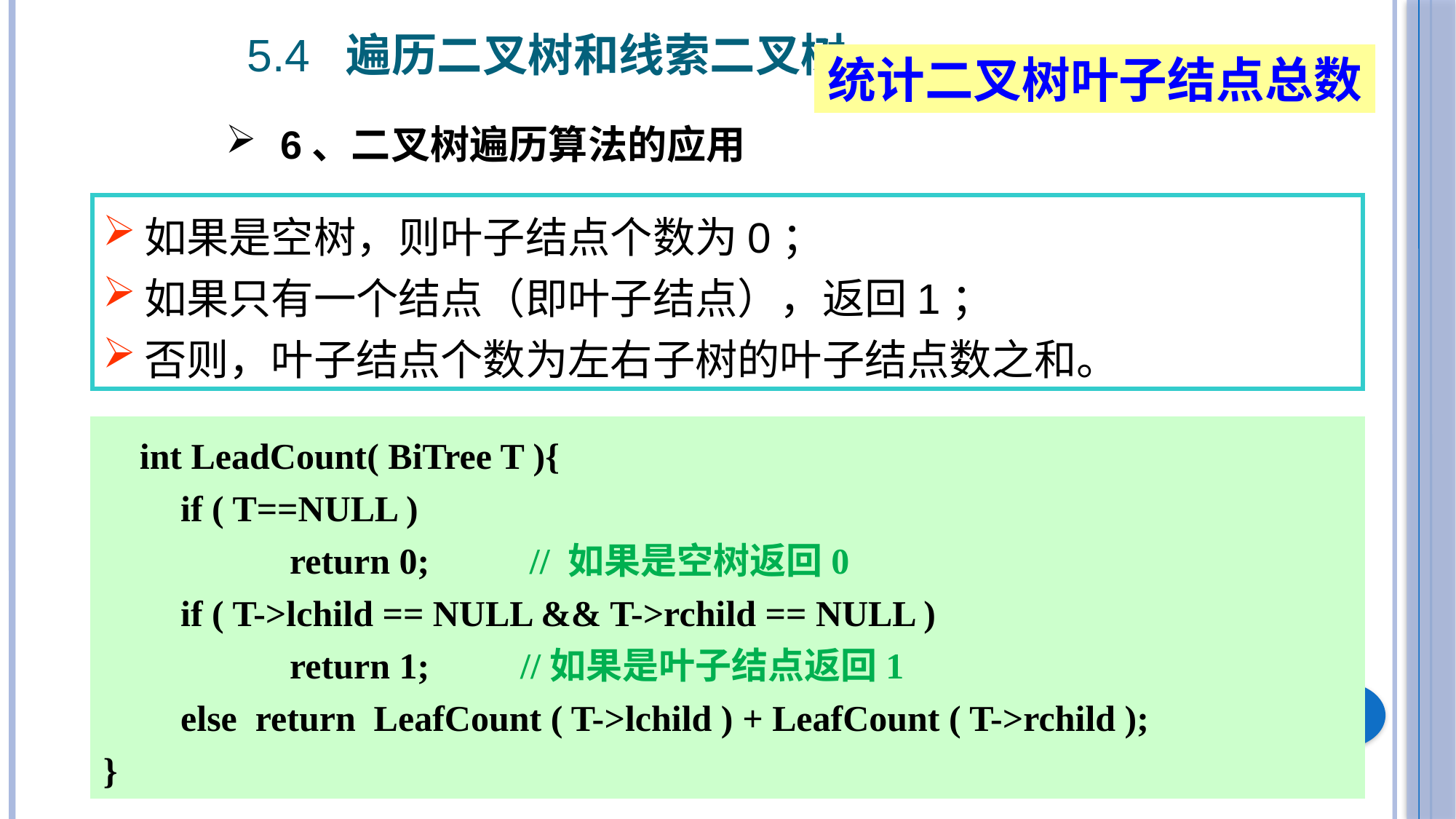

5.4  遍历二叉树和线索二叉树
统计二叉树叶子结点总数
6、二叉树遍历算法的应用
如果是空树，则叶子结点个数为0；
如果只有一个结点（即叶子结点），返回1；
否则，叶子结点个数为左右子树的叶子结点数之和。
    int LeadCount( BiTree T ){
 	    if ( T==NULL )
		    return 0;           // 如果是空树返回0
	    if ( T->lchild == NULL && T->rchild == NULL )
		    return 1;          //如果是叶子结点返回1
	    else  return  LeafCount ( T->lchild ) + LeafCount ( T->rchild );
}